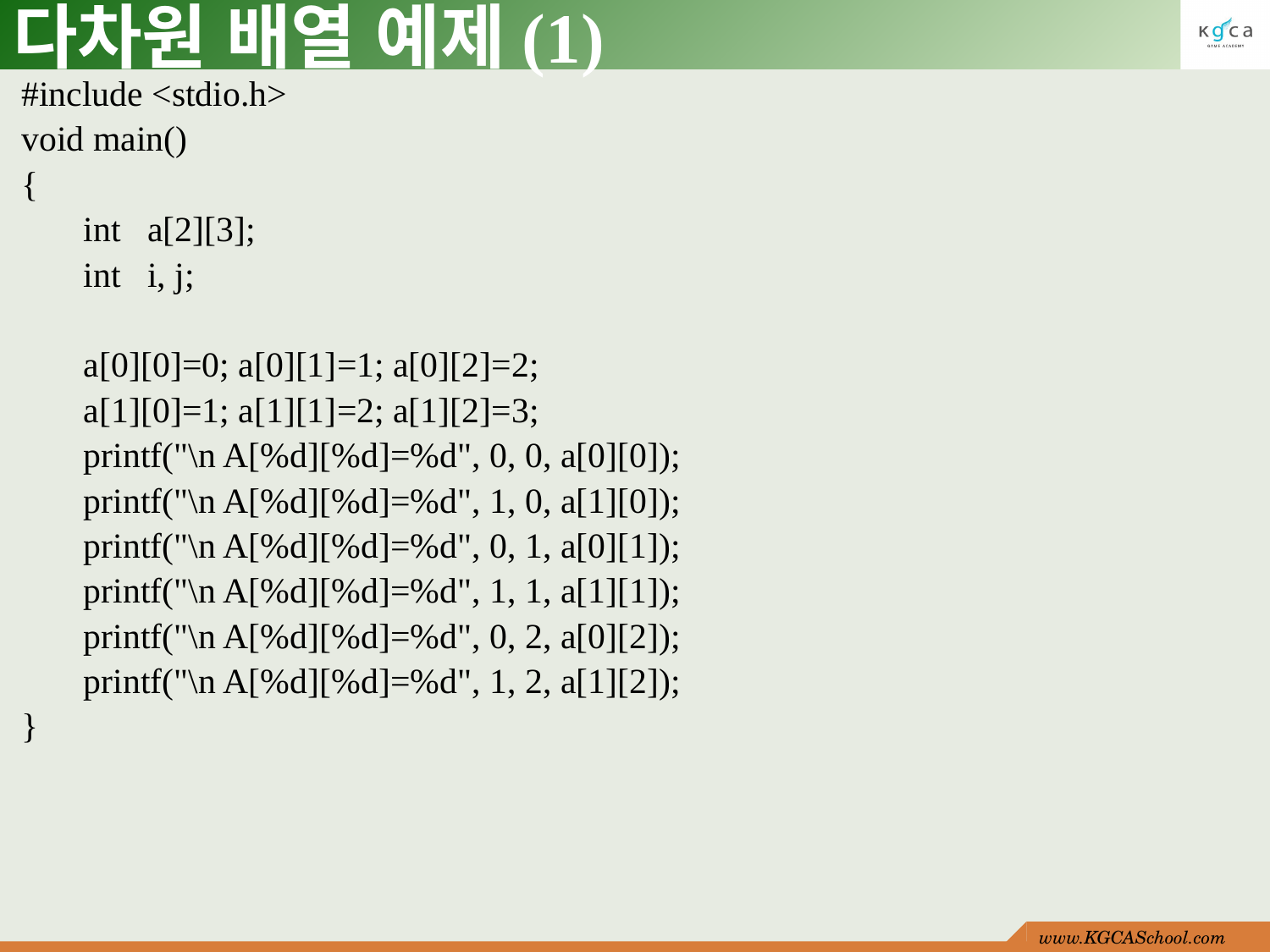

# 다차원 배열 예제(1)
 #include <stdio.h>
 void main()
 {
        int   a[2][3];
        int   i, j;

        a[0][0]=0; a[0][1]=1; a[0][2]=2;
        a[1][0]=1; a[1][1]=2; a[1][2]=3;
        printf("\n A[%d][%d]=%d", 0, 0, a[0][0]);
        printf("\n A[%d][%d]=%d", 1, 0, a[1][0]);
        printf("\n A[%d][%d]=%d", 0, 1, a[0][1]);
        printf("\n A[%d][%d]=%d", 1, 1, a[1][1]);
        printf("\n A[%d][%d]=%d", 0, 2, a[0][2]);
        printf("\n A[%d][%d]=%d", 1, 2, a[1][2]);
 }